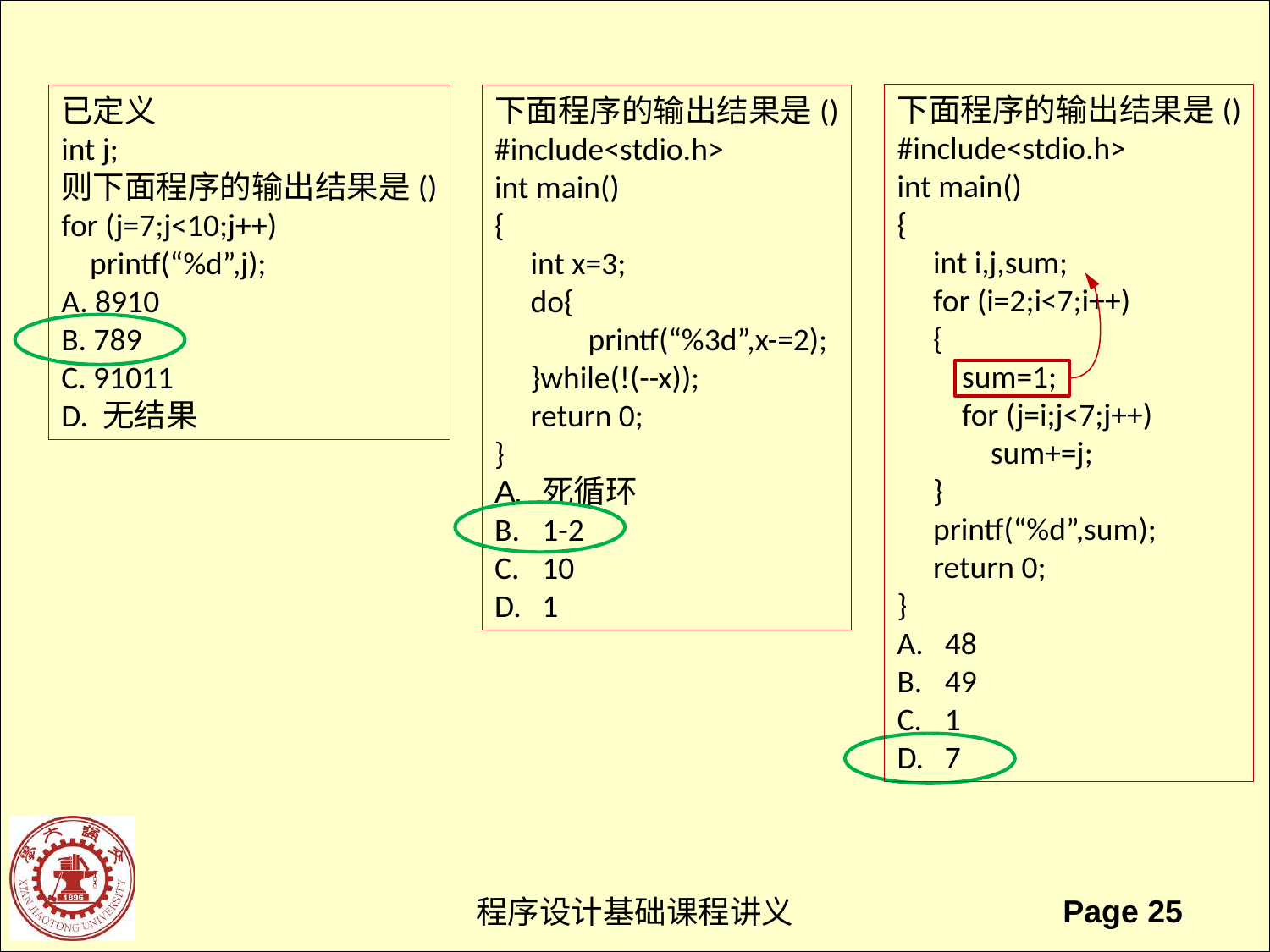

下面程序的输出结果是()
#include<stdio.h>
int main()
{
     int i,j,sum;
     for (i=2;i<7;i++)
     {
         sum=1;
         for (j=i;j<7;j++)
             sum+=j;
     }
     printf(“%d”,sum);
     return 0;
}
48
49
1
7
已定义
int j;
则下面程序的输出结果是()
for (j=7;j<10;j++)
    printf(“%d”,j);
A. 8910
B. 789
C. 91011
D. 无结果
下面程序的输出结果是()
#include<stdio.h>
int main()
{
     int x=3;
     do{
             printf(“%3d”,x-=2);
     }while(!(--x));
     return 0;
}
死循环
1-2
10
1

25